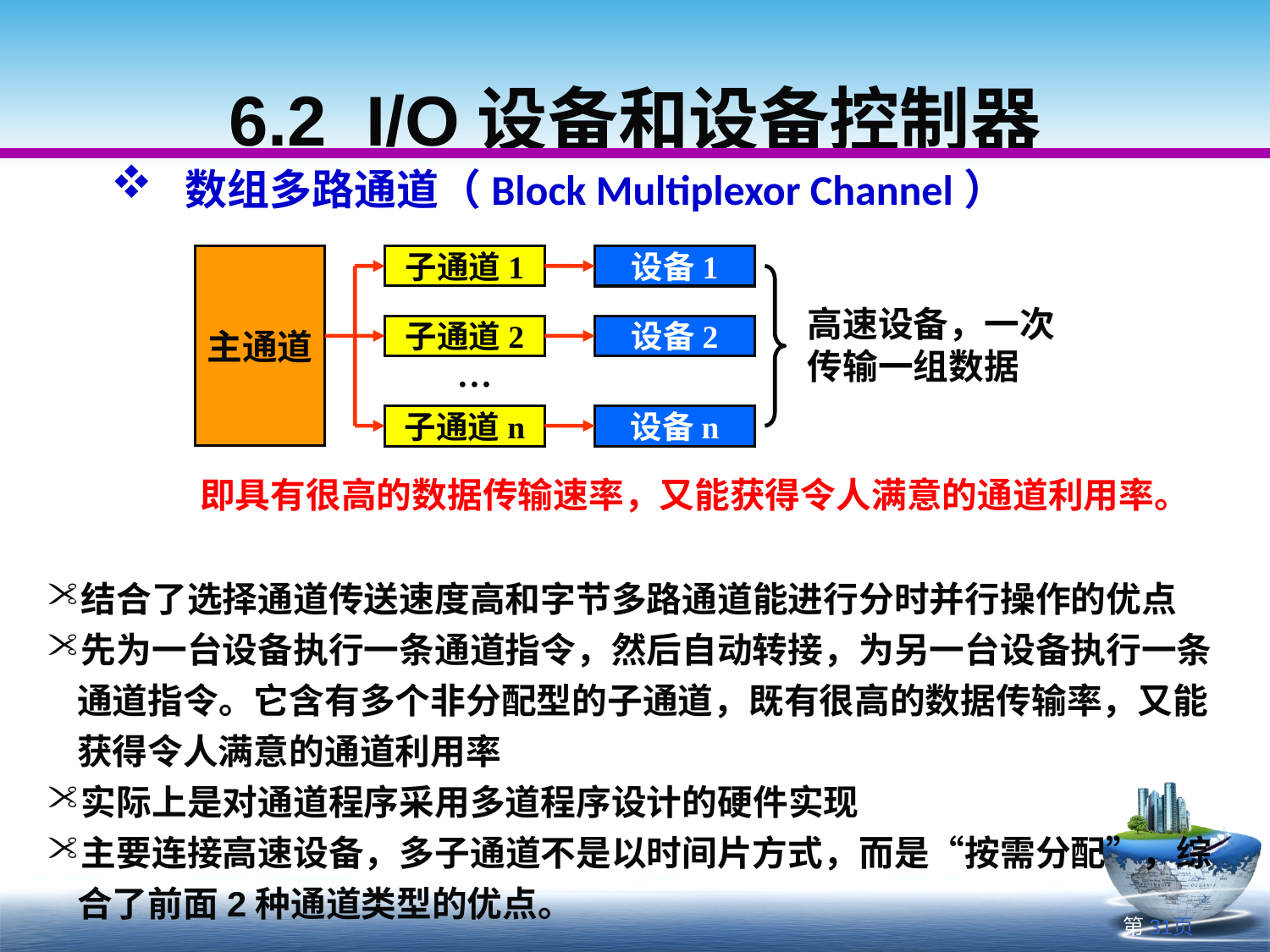

# 6.2  I/O设备和设备控制器

数组多路通道（Block Multiplexor Channel）

结合了选择通道传送速度高和字节多路通道能进行分时并行操作的优点
先为一台设备执行一条通道指令，然后自动转接，为另一台设备执行一条通道指令。它含有多个非分配型的子通道，既有很高的数据传输率，又能获得令人满意的通道利用率
实际上是对通道程序采用多道程序设计的硬件实现
主要连接高速设备，多子通道不是以时间片方式，而是“按需分配”，综合了前面2种通道类型的优点。

子通道1
主通道
设备1

高速设备，一次传输一组数据
子通道2
设备2

…
子通道n
设备n

即具有很高的数据传输速率，又能获得令人满意的通道利用率。
第31页